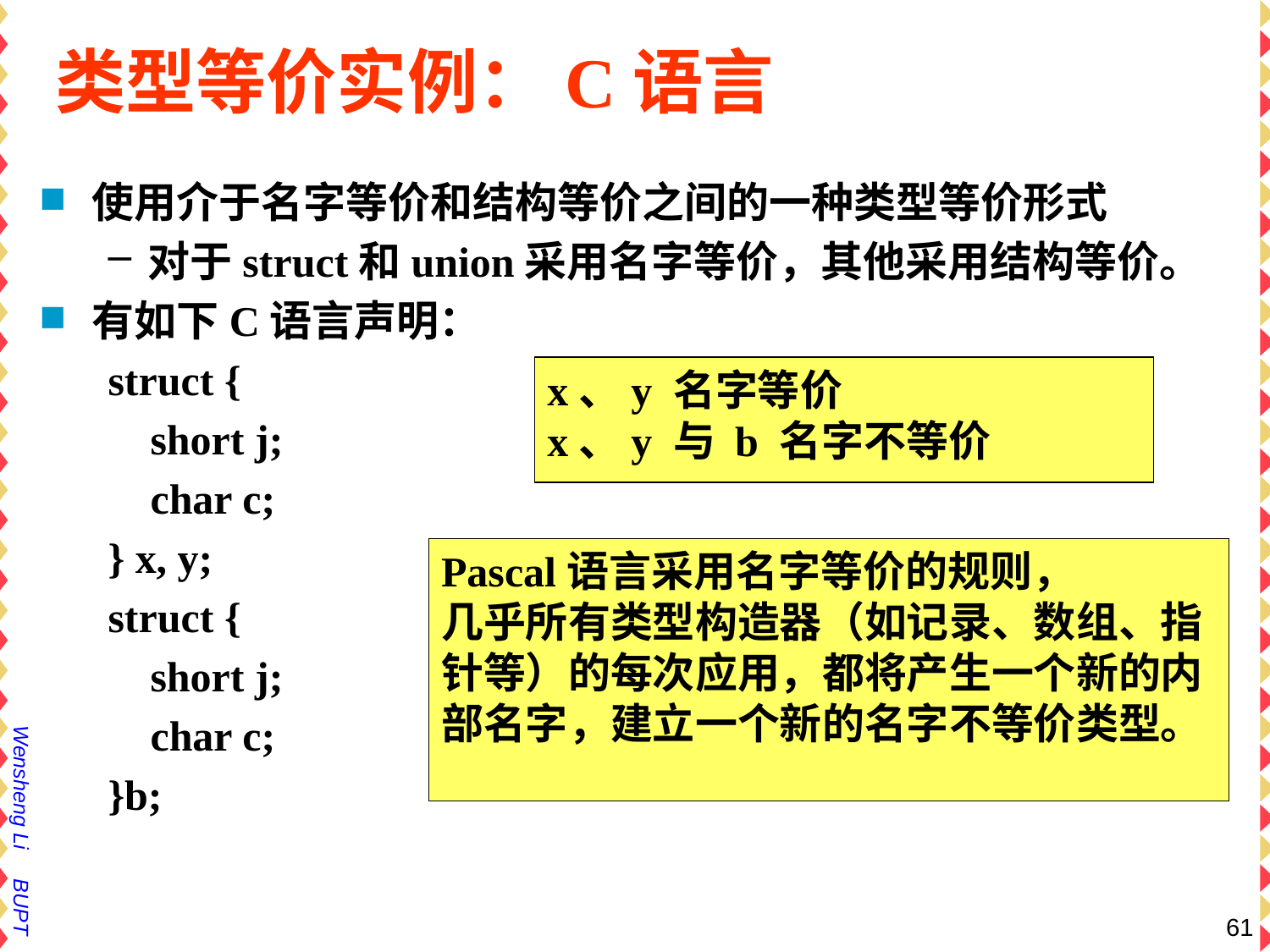

# 类型等价实例：C语言
使用介于名字等价和结构等价之间的一种类型等价形式
对于struct和union采用名字等价，其他采用结构等价。
有如下C语言声明：
struct {
    short j;
    char c;
} x, y;
struct {
    short j;
    char c;
}b;
x、y 名字等价
x、y 与 b 名字不等价
Pascal语言采用名字等价的规则，
几乎所有类型构造器（如记录、数组、指针等）的每次应用，都将产生一个新的内部名字，建立一个新的名字不等价类型。
61